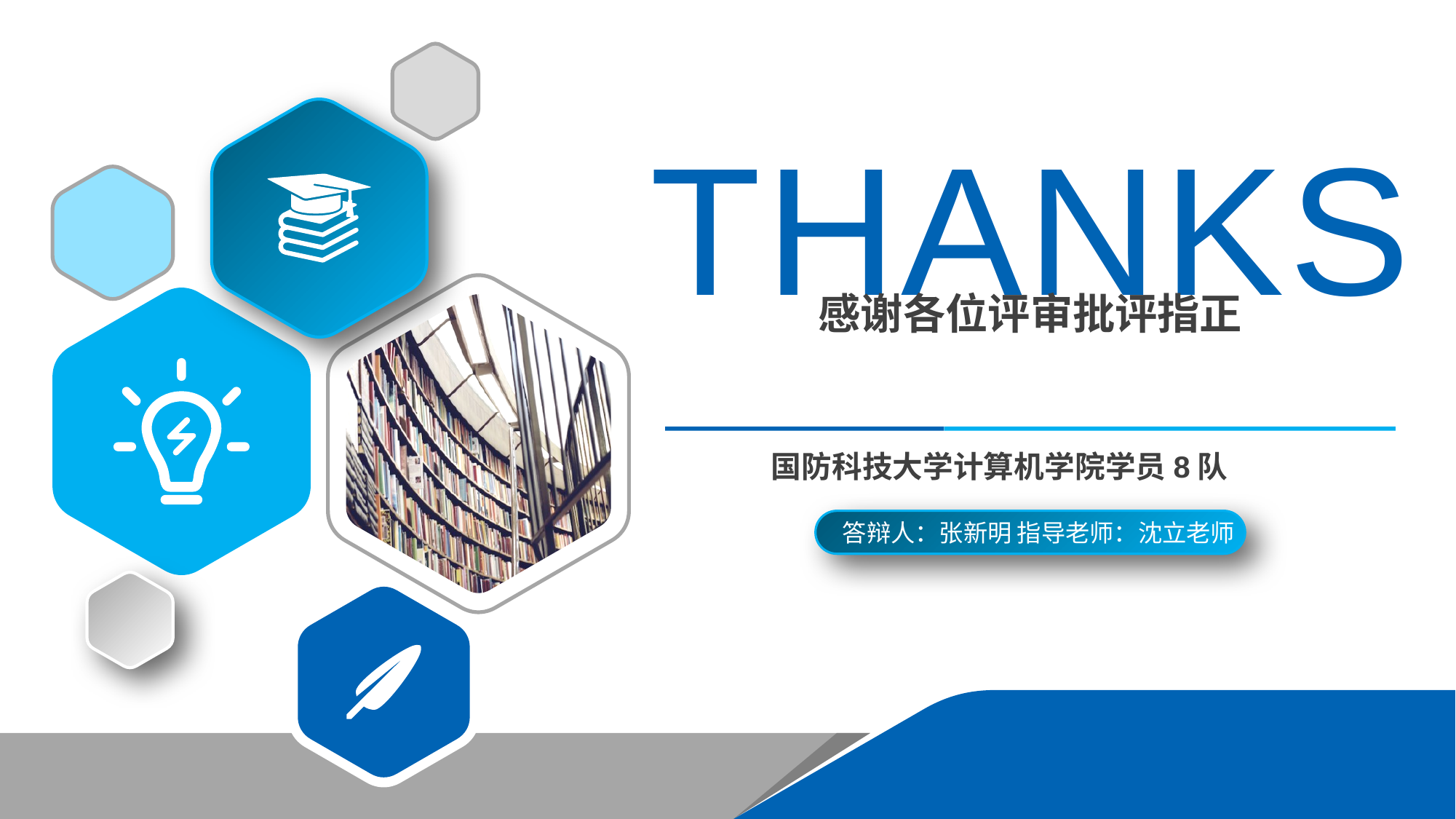

THANKS

感谢各位评审批评指正

国防科技大学计算机学院学员8队

答辩人：张新明 指导老师：沈立老师